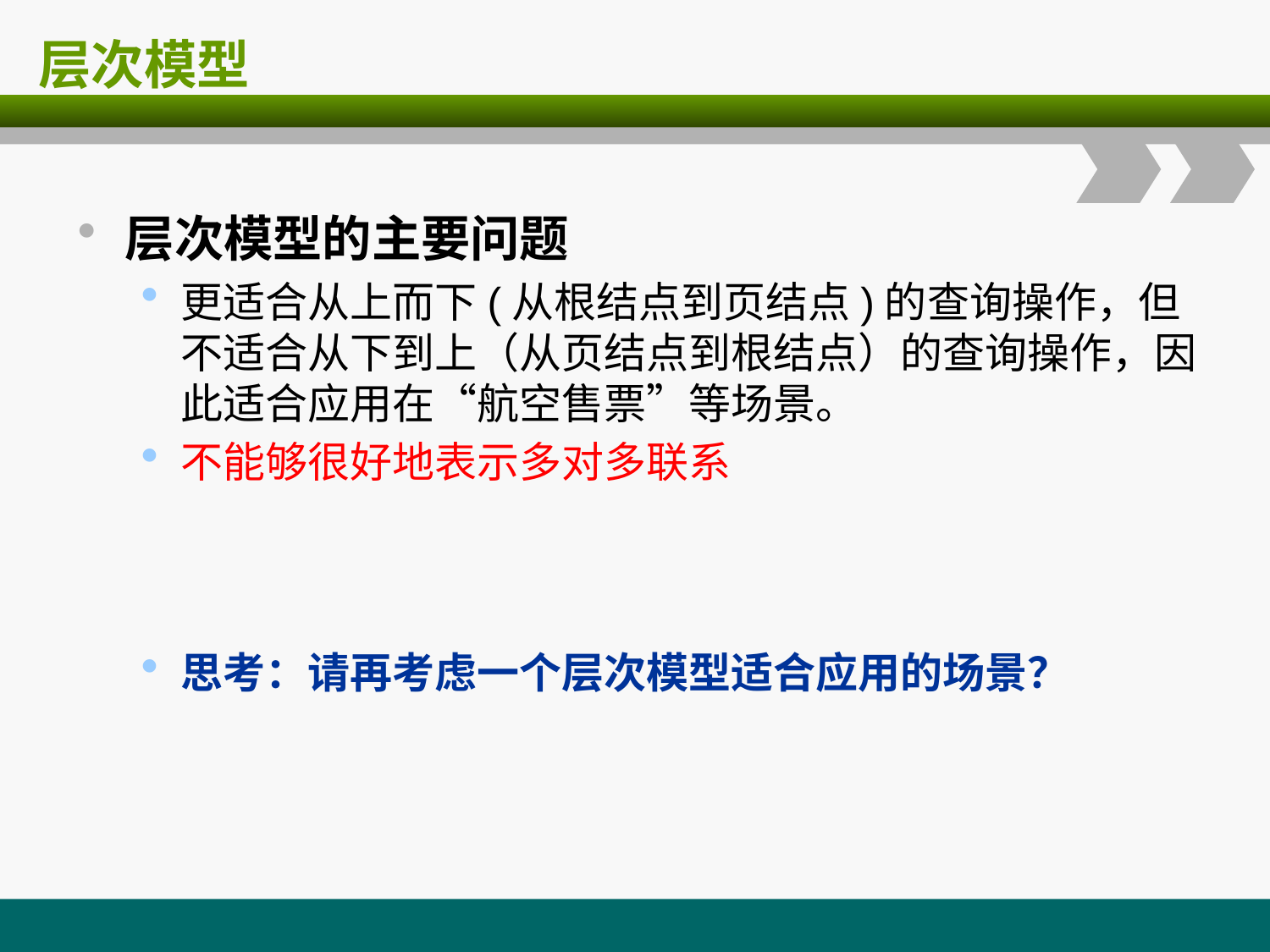

# 层次模型
层次模型的主要问题
更适合从上而下(从根结点到页结点)的查询操作，但不适合从下到上（从页结点到根结点）的查询操作，因此适合应用在“航空售票”等场景。
不能够很好地表示多对多联系

思考：请再考虑一个层次模型适合应用的场景？